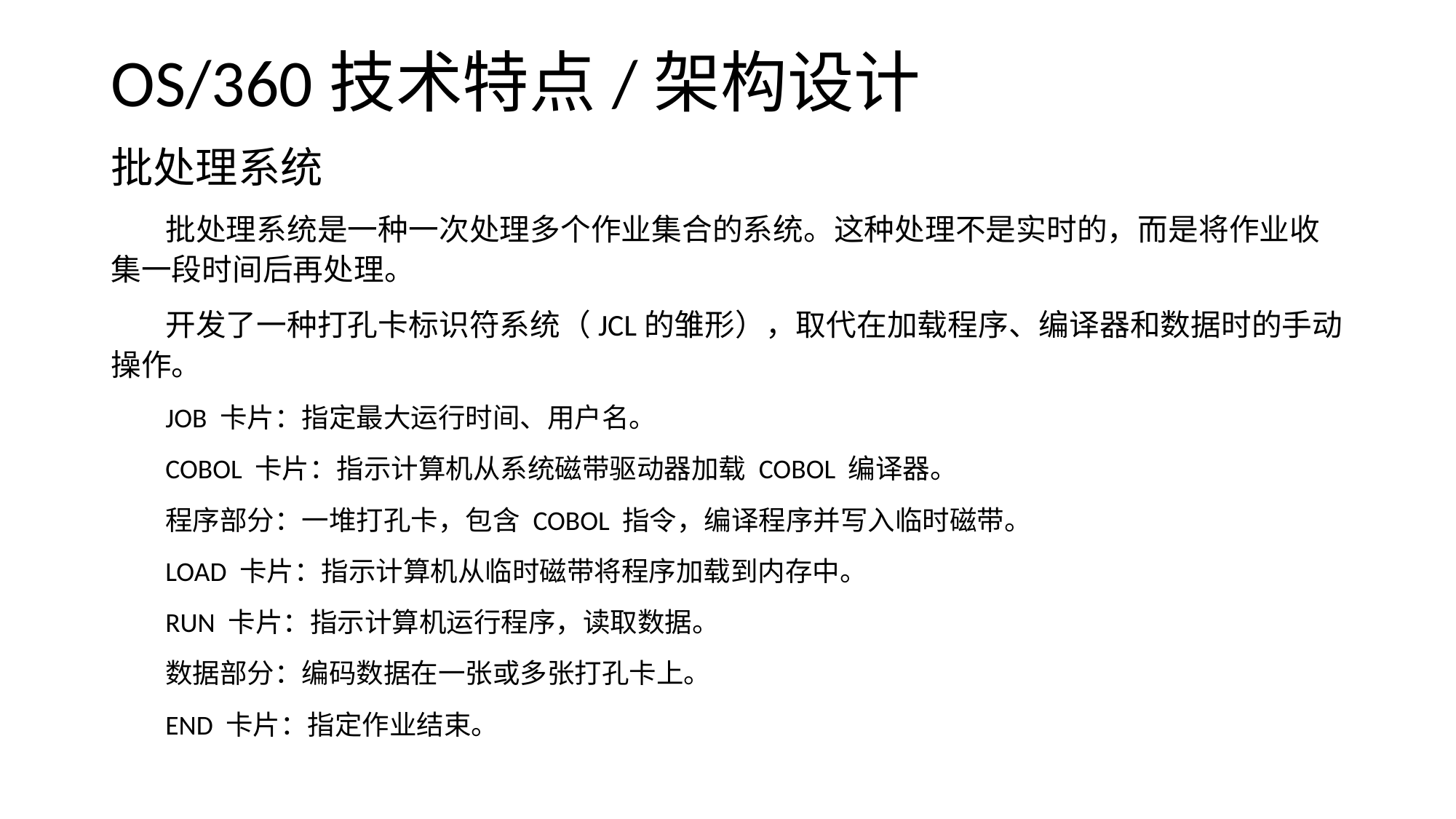

# OS/360技术特点/架构设计
批处理系统
批处理系统是一种一次处理多个作业集合的系统。这种处理不是实时的，而是将作业收集一段时间后再处理。
开发了一种打孔卡标识符系统（JCL的雏形），取代在加载程序、编译器和数据时的手动操作。
JOB 卡片：指定最大运行时间、用户名。
COBOL 卡片：指示计算机从系统磁带驱动器加载 COBOL 编译器。
程序部分：一堆打孔卡，包含 COBOL 指令，编译程序并写入临时磁带。
LOAD 卡片：指示计算机从临时磁带将程序加载到内存中。
RUN 卡片：指示计算机运行程序，读取数据。
数据部分：编码数据在一张或多张打孔卡上。
END 卡片：指定作业结束。